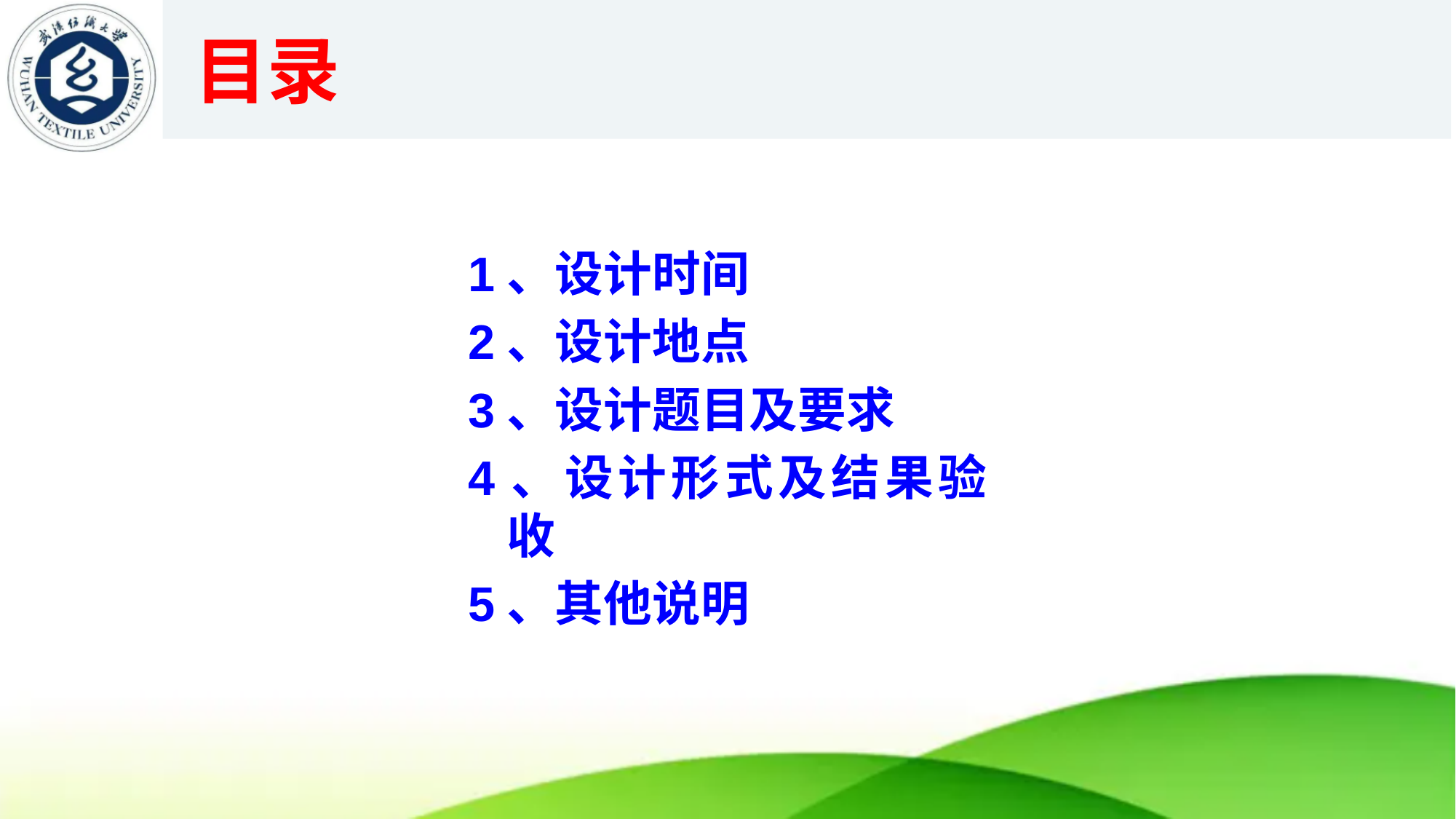

# 目录
1、设计时间
2、设计地点
3、设计题目及要求
4、设计形式及结果验收
5、其他说明